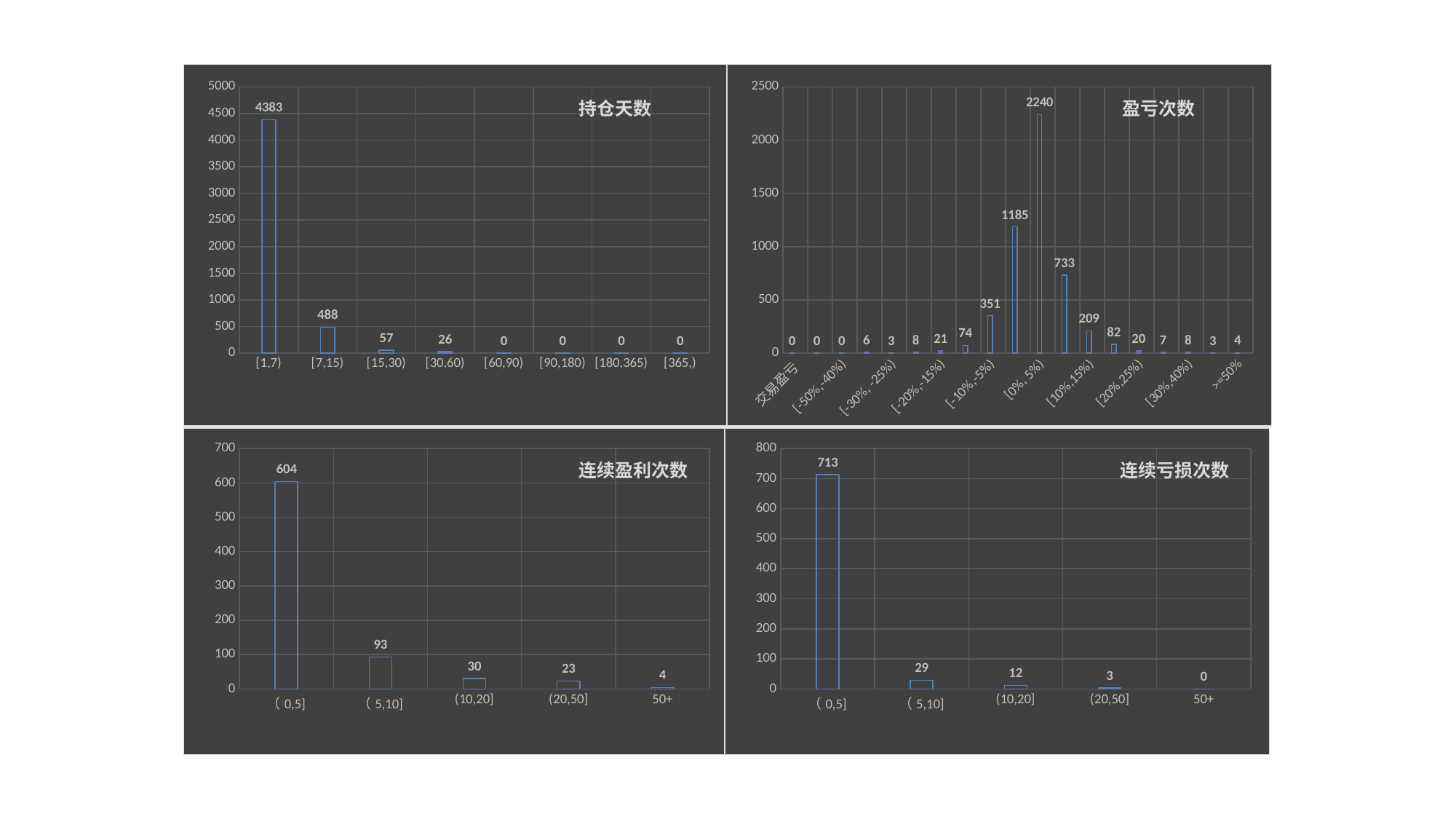

### Chart: 持仓天数

| Category | 交易次数 |
|---|---|
| [1,7) | 4383.0 |
| [7,15) | 488.0 |
| [15,30) | 57.0 |
| [30,60) | 26.0 |
| [60,90) | 0.0 |
| [90,180) | 0.0 |
| [180,365) | 0.0 |
| [365,) | 0.0 |

### Chart: 盈亏次数

| Category |  |  |
|---|---|---|
| 交易盈亏 | 0.0 | None |
| <=-50% | 0.0 | None |
| [-50%,-40%) | 0.0 | None |
| [-40%, -30%) | 6.0 | None |
| [-30%, -25%) | 3.0 | None |
| [-25%,-20%) | 8.0 | None |
| [-20%,-15%) | 21.0 | None |
| [-15%,-10%) | 74.0 | None |
| [-10%,-5%) | 351.0 | None |
| [-5%, 0) | 1185.0 | None |
| [0%, 5%) | 2240.0 | None |
| [5%,10%) | 733.0 | None |
| [10%,15%) | 209.0 | None |
| [15%,20%) | 82.0 | None |
| [20%,25%) | 20.0 | None |
| [25%,30%) | 7.0 | None |
| [30%,40%) | 8.0 | None |
| [40%,50%) | 3.0 | None |
| >=50% | 4.0 | None |

### Chart: 连续盈利次数

| Category | 交易次数 |
|---|---|
| （0,5] | 604.0 |
| （5,10] | 93.0 |
| (10,20] | 30.0 |
| (20,50] | 23.0 |
| 50+ | 4.0 |

### Chart: 连续亏损次数

| Category | 交易次数 |
|---|---|
| （0,5] | 713.0 |
| （5,10] | 29.0 |
| (10,20] | 12.0 |
| (20,50] | 3.0 |
| 50+ | 0.0 |